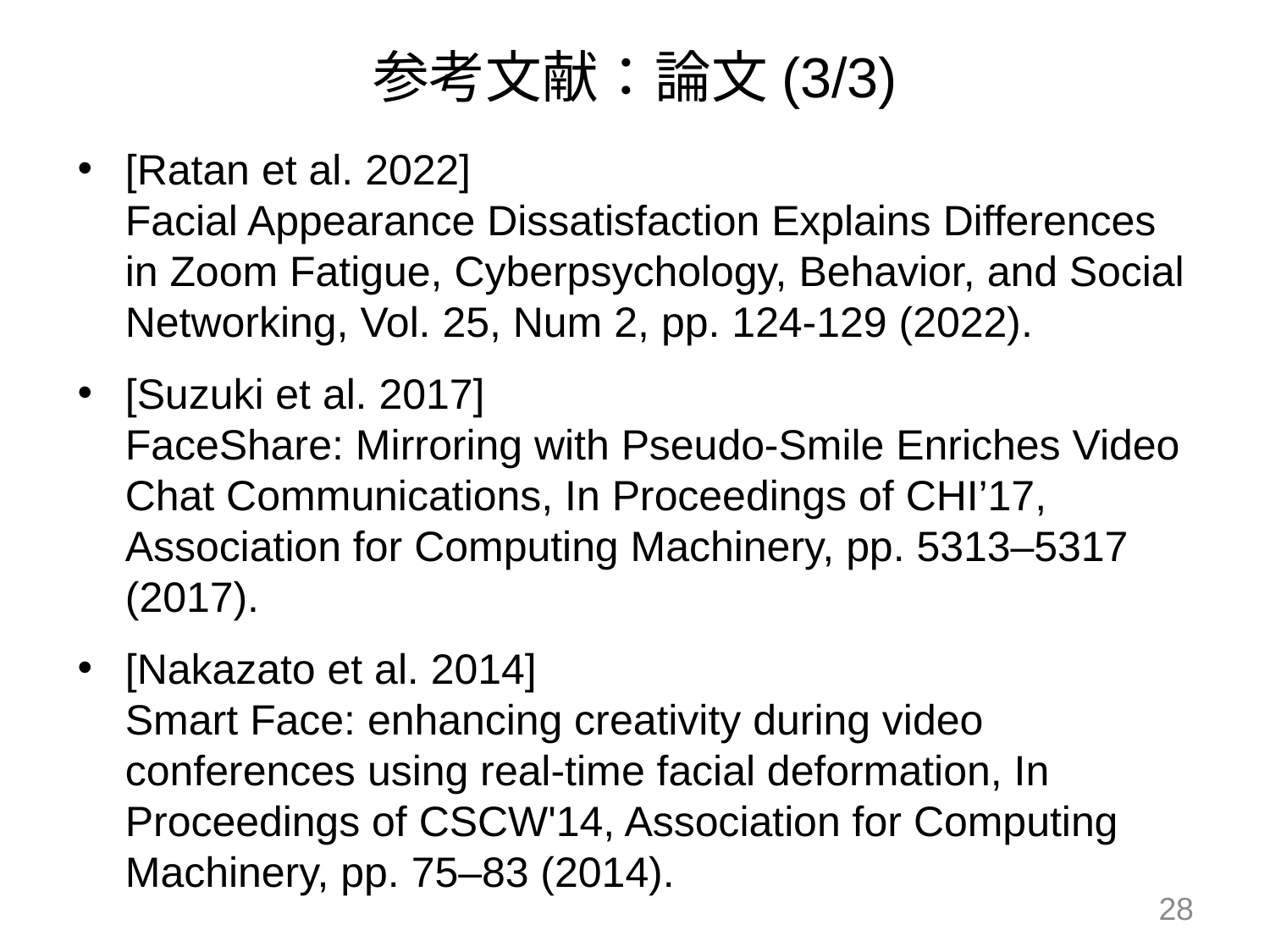

# 参考文献：論文(3/3)
[Ratan et al. 2022]
Facial Appearance Dissatisfaction Explains Differences in Zoom Fatigue, Cyberpsychology, Behavior, and Social Networking, Vol. 25, Num 2, pp. 124-129 (2022).
[Suzuki et al. 2017]
FaceShare: Mirroring with Pseudo-Smile Enriches Video Chat Communications, In Proceedings of CHI’17, Association for Computing Machinery, pp. 5313–5317 (2017).
[Nakazato et al. 2014]
Smart Face: enhancing creativity during video conferences using real-time facial deformation, In Proceedings of CSCW'14, Association for Computing Machinery, pp. 75–83 (2014).
28